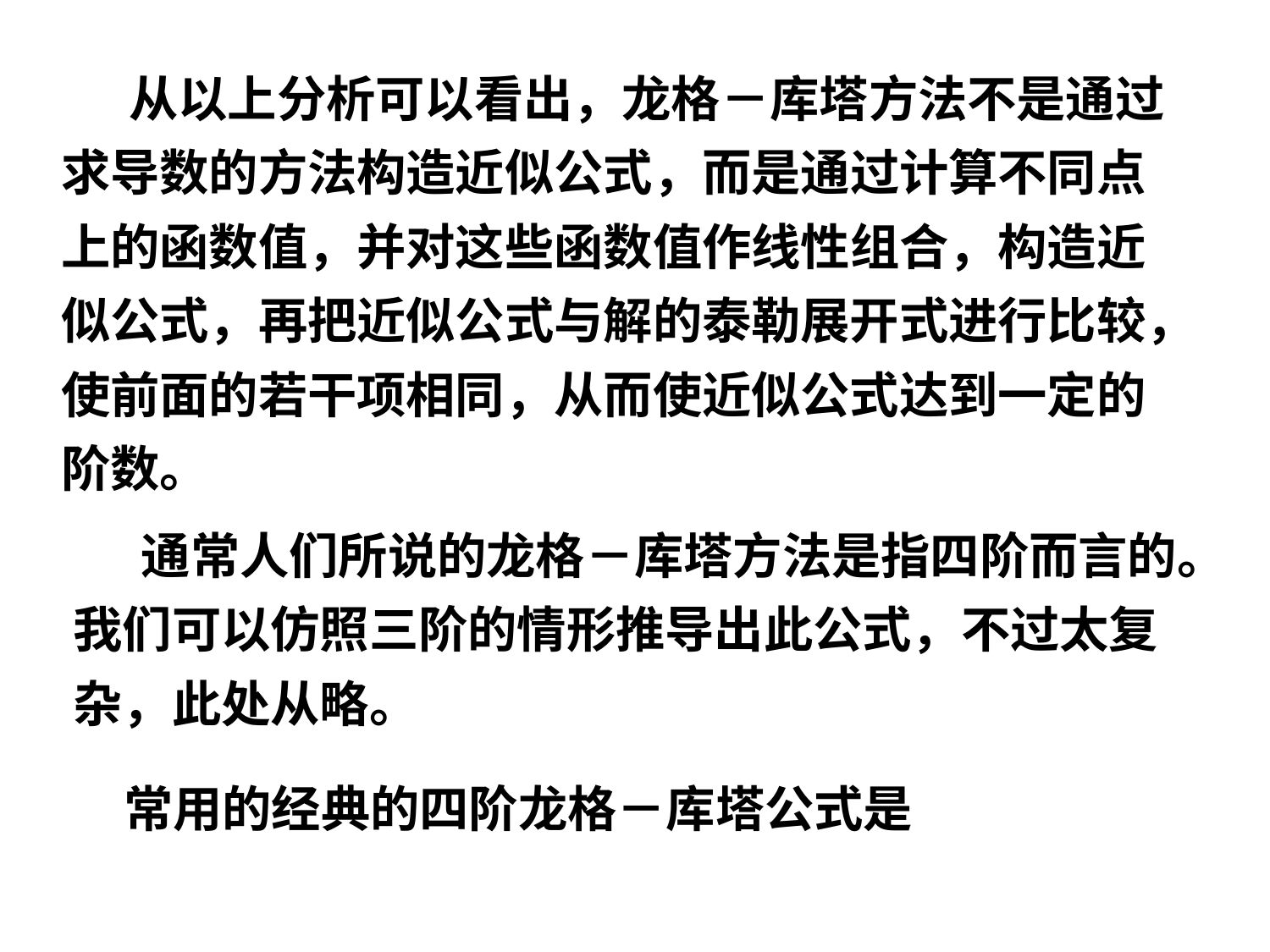

从以上分析可以看出，龙格－库塔方法不是通过
求导数的方法构造近似公式，而是通过计算不同点
上的函数值，并对这些函数值作线性组合，构造近
似公式，再把近似公式与解的泰勒展开式进行比较，
使前面的若干项相同，从而使近似公式达到一定的
阶数。
     通常人们所说的龙格－库塔方法是指四阶而言的。
我们可以仿照三阶的情形推导出此公式，不过太复
杂，此处从略。
常用的经典的四阶龙格－库塔公式是